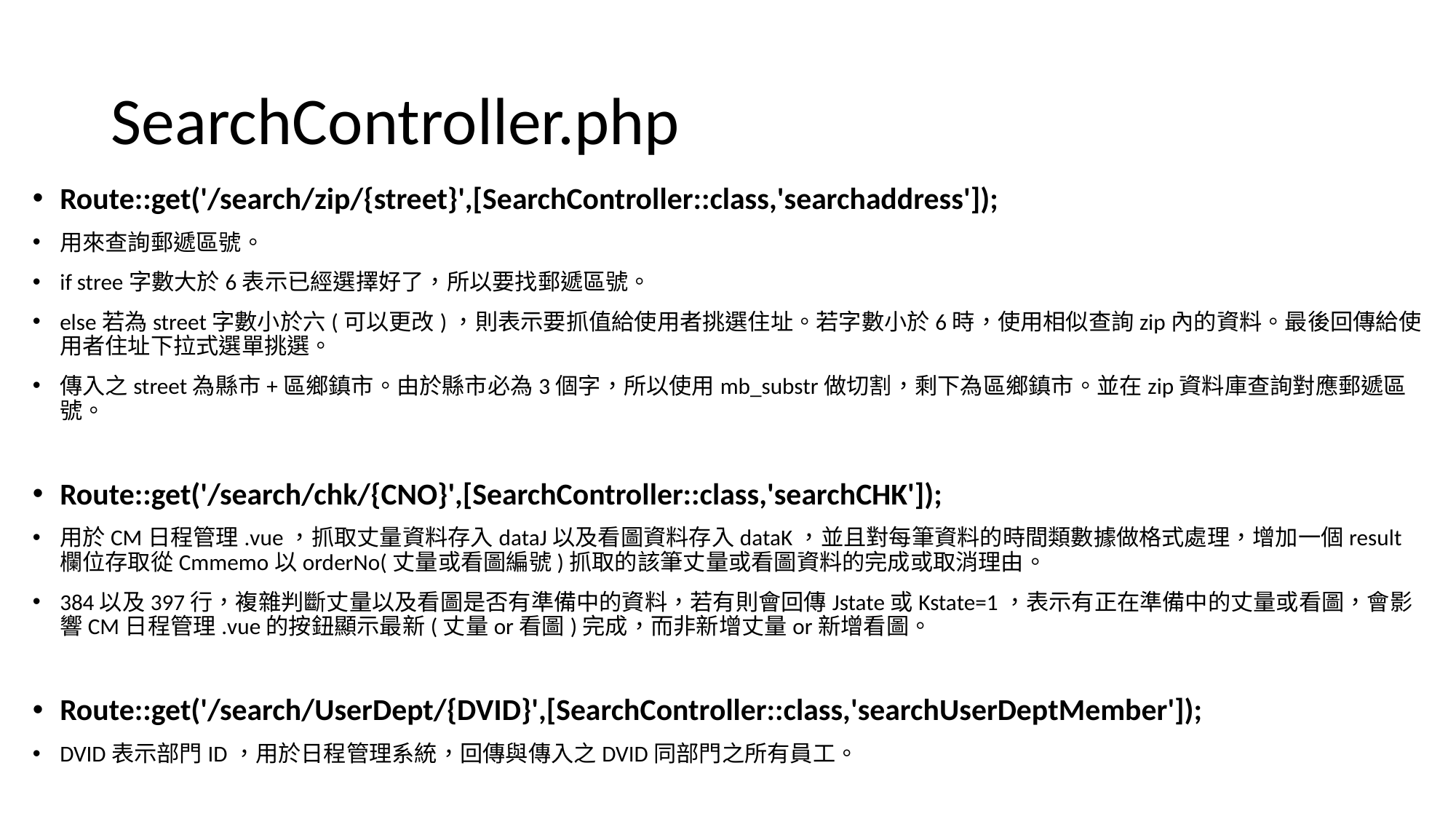

# SearchController.php
Route::get('/search/zip/{street}',[SearchController::class,'searchaddress']);
用來查詢郵遞區號。
if stree字數大於6表示已經選擇好了，所以要找郵遞區號。
else若為street字數小於六(可以更改)，則表示要抓值給使用者挑選住址。若字數小於6時，使用相似查詢zip內的資料。最後回傳給使用者住址下拉式選單挑選。
傳入之street為縣市+區鄉鎮市。由於縣市必為3個字，所以使用mb_substr做切割，剩下為區鄉鎮市。並在zip資料庫查詢對應郵遞區號。

Route::get('/search/chk/{CNO}',[SearchController::class,'searchCHK']);
用於CM日程管理.vue，抓取丈量資料存入dataJ以及看圖資料存入dataK，並且對每筆資料的時間類數據做格式處理，增加一個result欄位存取從Cmmemo以orderNo(丈量或看圖編號)抓取的該筆丈量或看圖資料的完成或取消理由。
384以及397行，複雜判斷丈量以及看圖是否有準備中的資料，若有則會回傳Jstate或Kstate=1，表示有正在準備中的丈量或看圖，會影響CM日程管理.vue的按鈕顯示最新(丈量or看圖)完成，而非新增丈量or新增看圖。

Route::get('/search/UserDept/{DVID}',[SearchController::class,'searchUserDeptMember']);
DVID表示部門ID，用於日程管理系統，回傳與傳入之DVID同部門之所有員工。